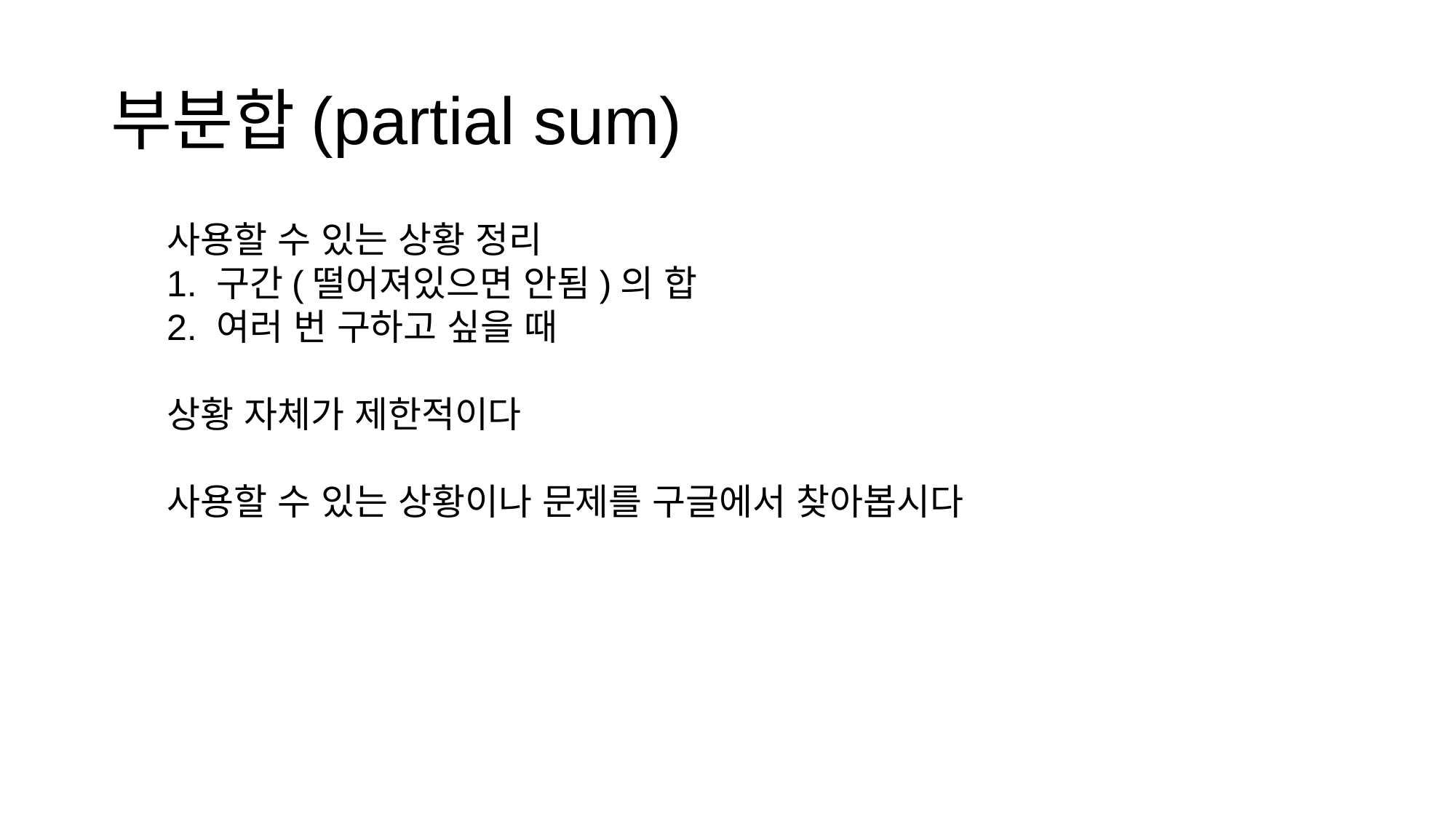

# 부분합(partial sum)
사용할 수 있는 상황 정리
1. 구간(떨어져있으면 안됨)의 합
2. 여러 번 구하고 싶을 때

상황 자체가 제한적이다

사용할 수 있는 상황이나 문제를 구글에서 찾아봅시다